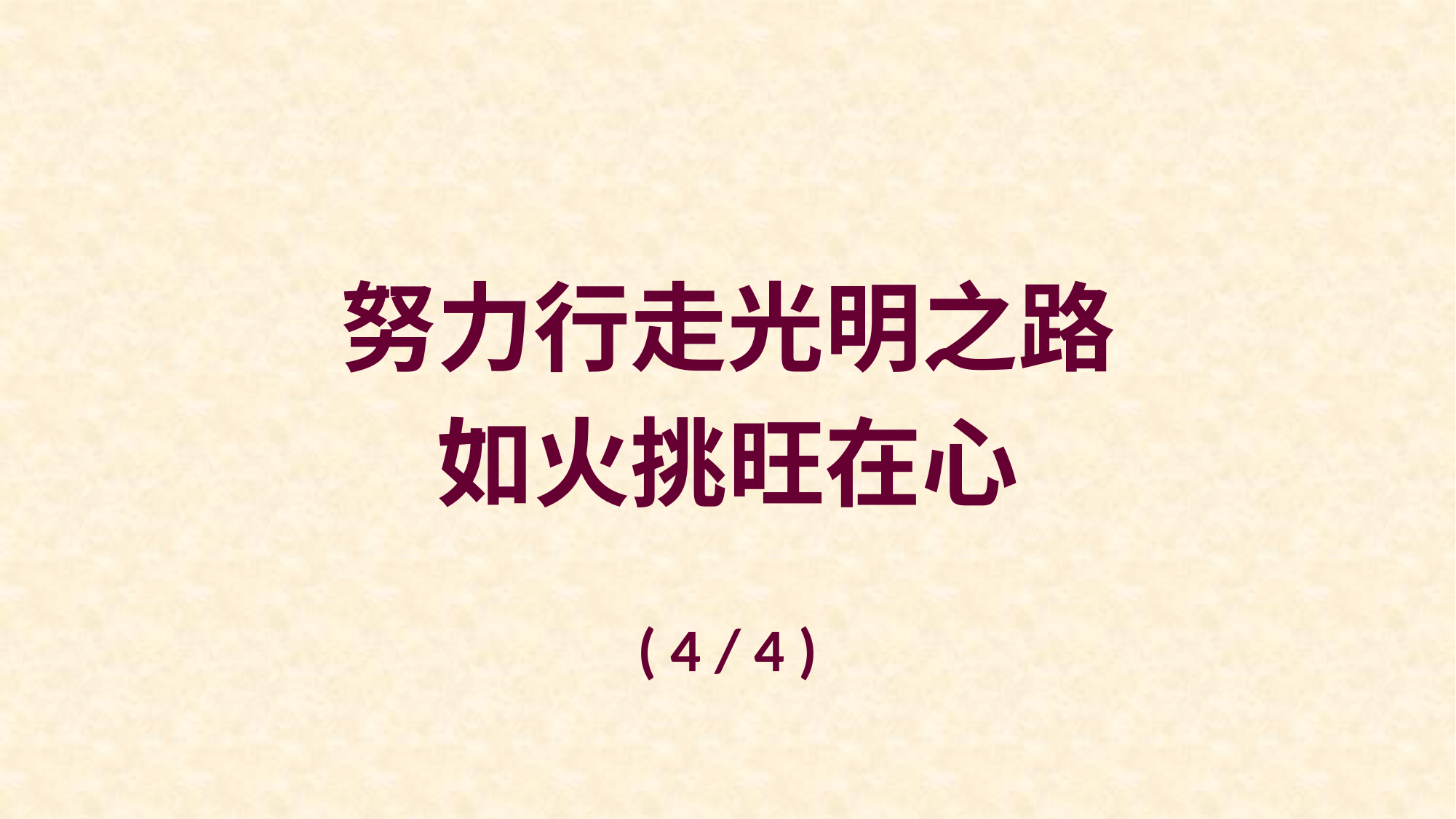

努力行走光明之路
如火挑旺在心
( 4 / 4 )